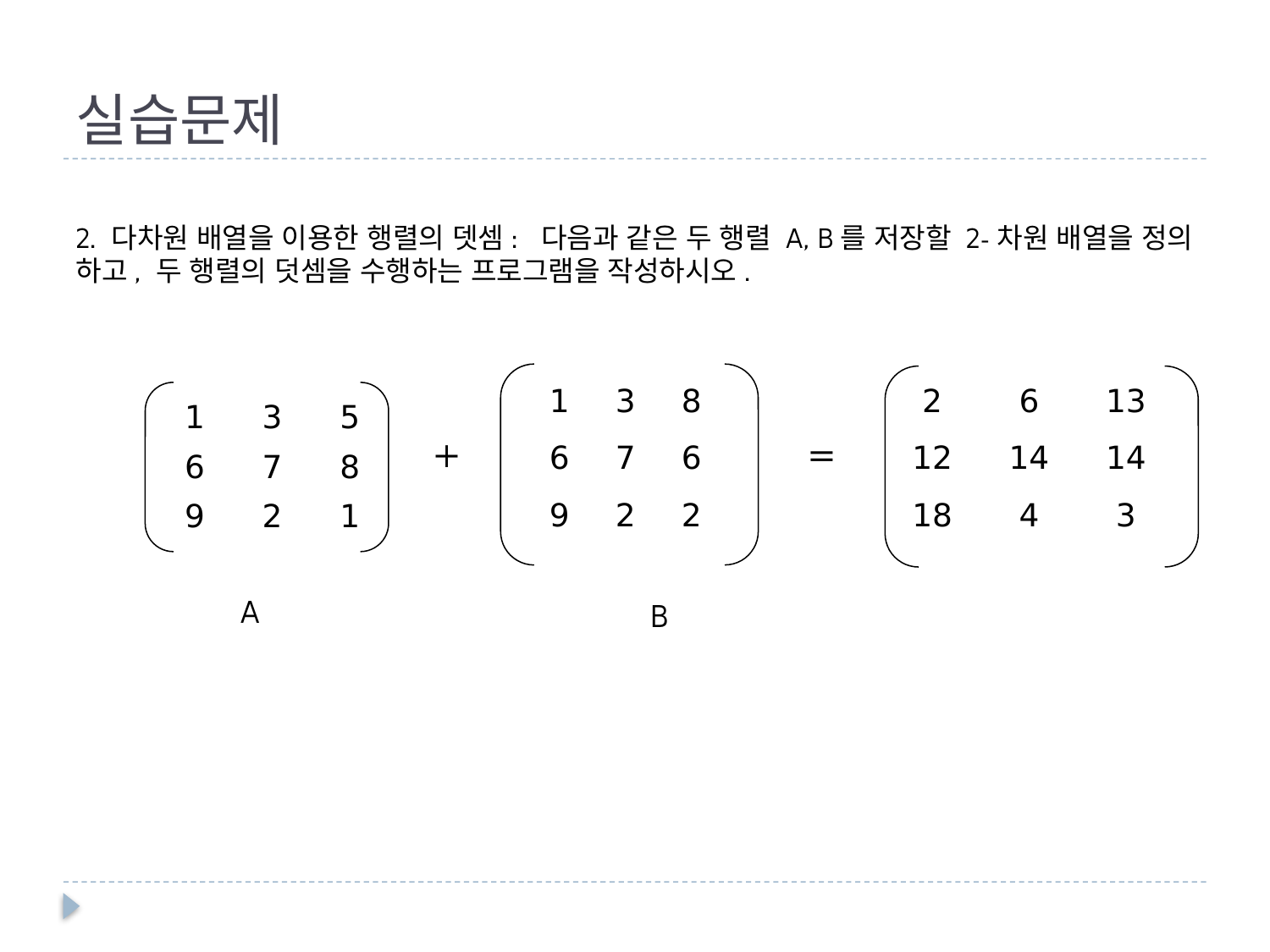

# 실습문제

2. 다차원 배열을 이용한 행렬의 뎃셈:  다음과 같은 두 행렬 A, B를 저장할 2-차원 배열을 정의 하고, 두 행렬의 덧셈을 수행하는 프로그램을 작성하시오.

| 1 | 3 | 8 |  |
| --- | --- | --- | --- |
| 6 | 7 | 6 |  |
| 9 | 2 | 2 |  |
| 2 | 6 | 13 |  |
| --- | --- | --- | --- |
| 12 | 14 | 14 |  |
| 18 | 4 | 3 |  |

| 1 | 3 | 5 |
| --- | --- | --- |
| 6 | 7 | 8 |
| 9 | 2 | 1 |
=
+
A
B